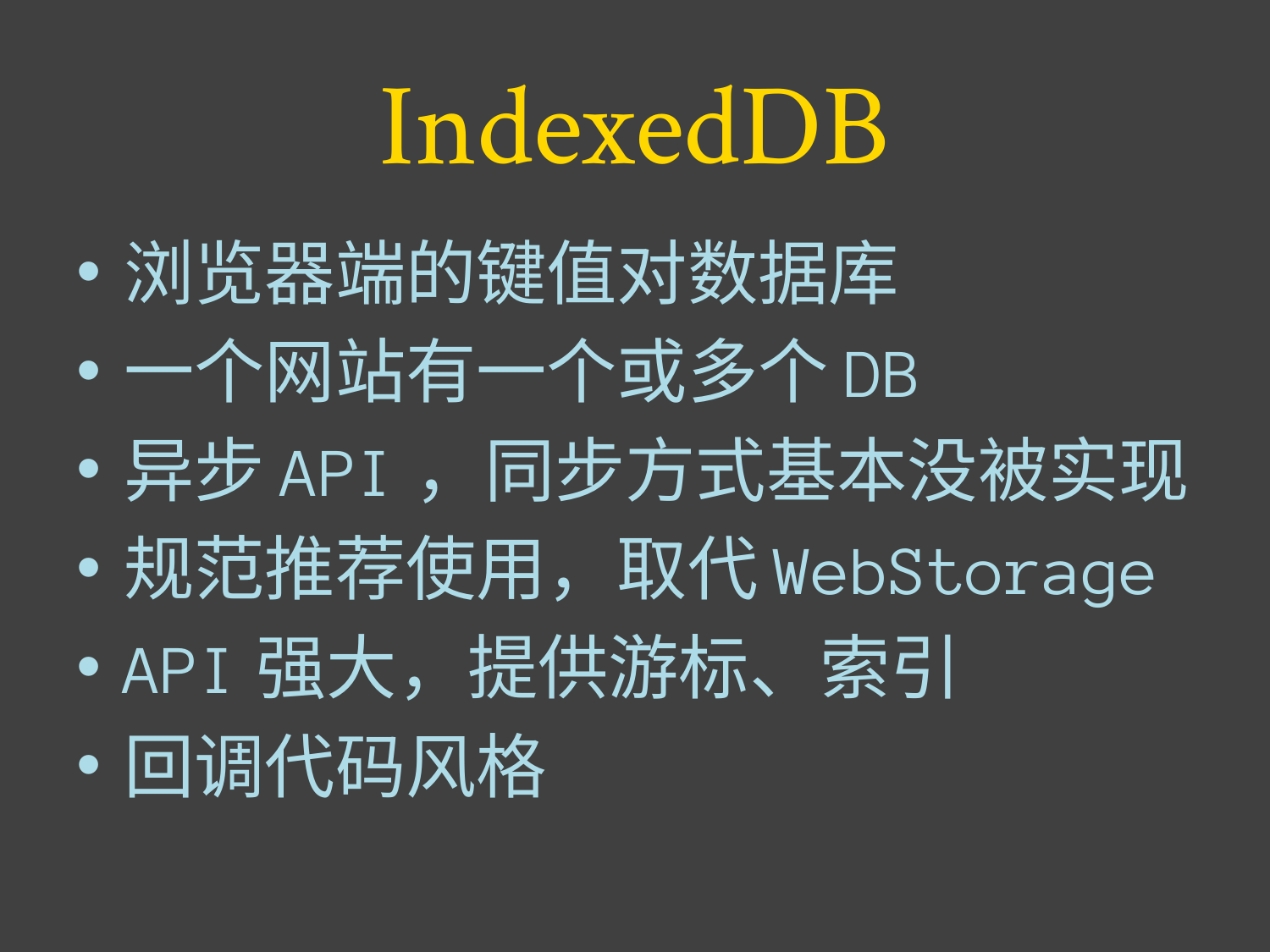

# IndexedDB
浏览器端的键值对数据库
一个网站有一个或多个DB
异步API，同步方式基本没被实现
规范推荐使用，取代WebStorage
API强大，提供游标、索引
回调代码风格